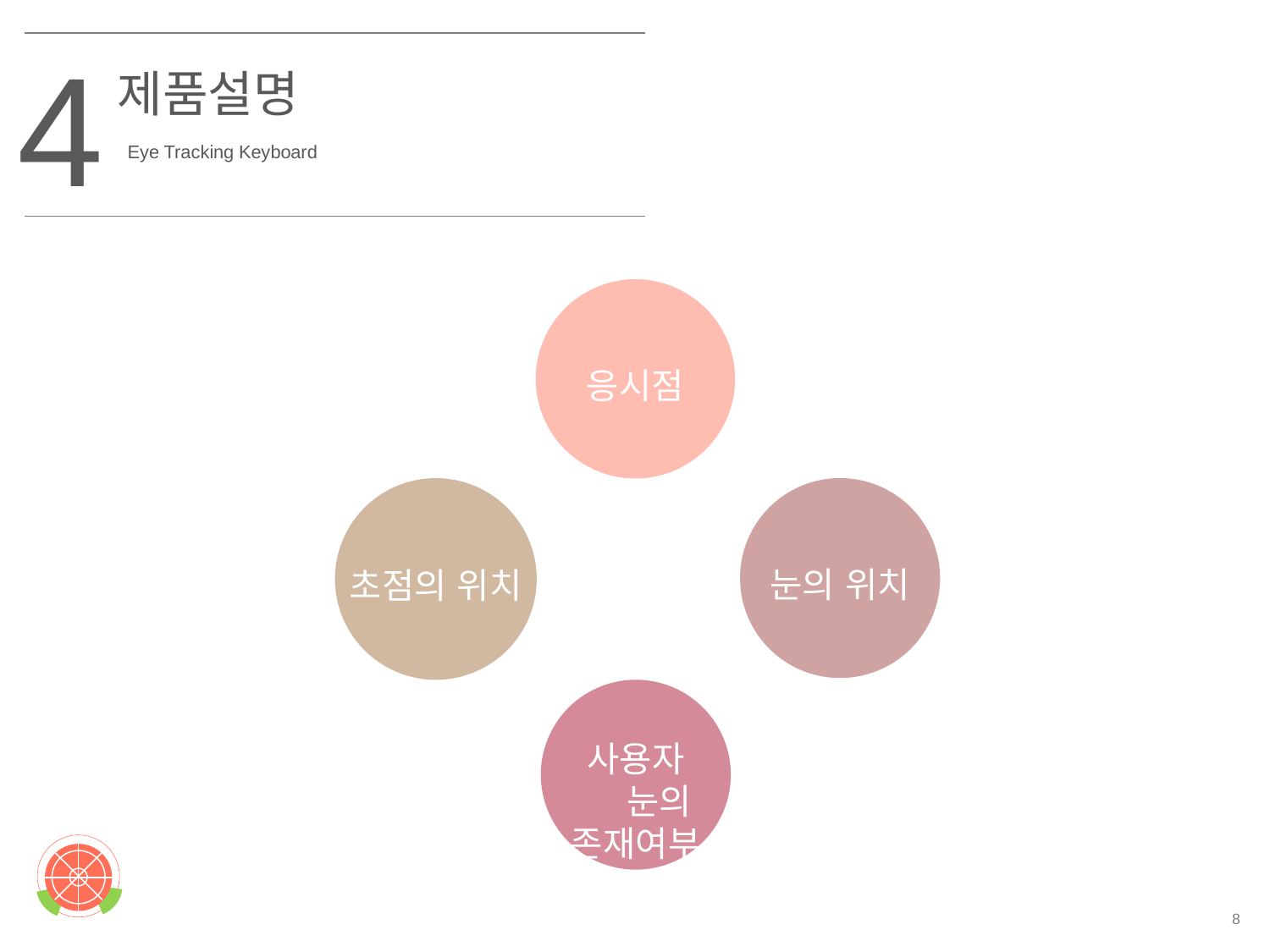

4
제품설명
Eye Tracking Keyboard

응시점

초점의 위치

눈의 위치

사용자 눈의
존재여부